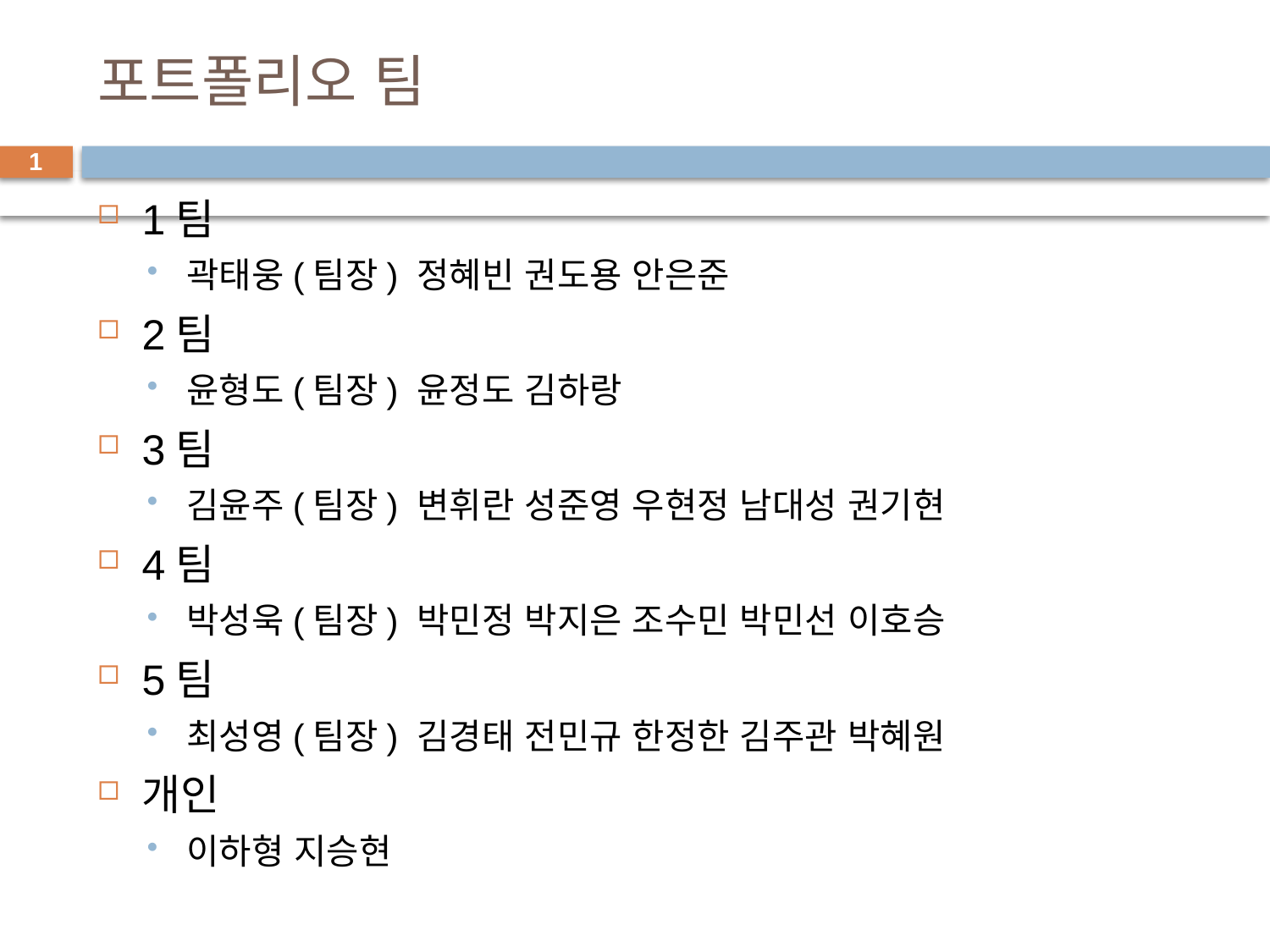

# 포트폴리오 팀
1
1팀
곽태웅(팀장) 정혜빈 권도용 안은준
2팀
윤형도(팀장) 윤정도 김하랑
3팀
김윤주(팀장) 변휘란 성준영 우현정 남대성 권기현
4팀
박성욱(팀장) 박민정 박지은 조수민 박민선 이호승
5팀
최성영(팀장) 김경태 전민규 한정한 김주관 박혜원
개인
이하형 지승현